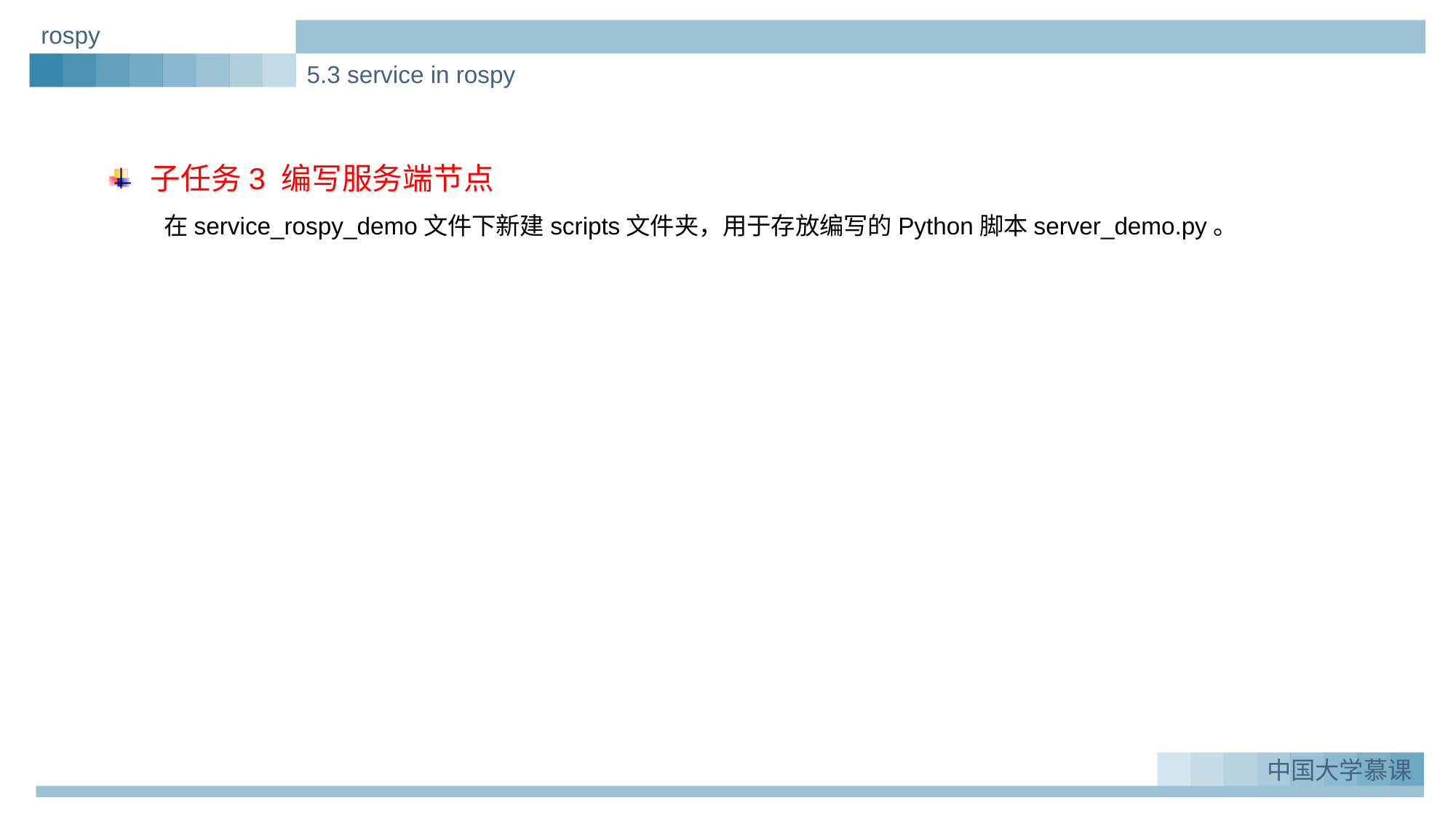

rospy
5.3 service in rospy
子任务3 编写服务端节点
在service_rospy_demo文件下新建scripts文件夹，用于存放编写的Python脚本server_demo.py。

实例一：Greeting_demo
1.
中国大学慕课